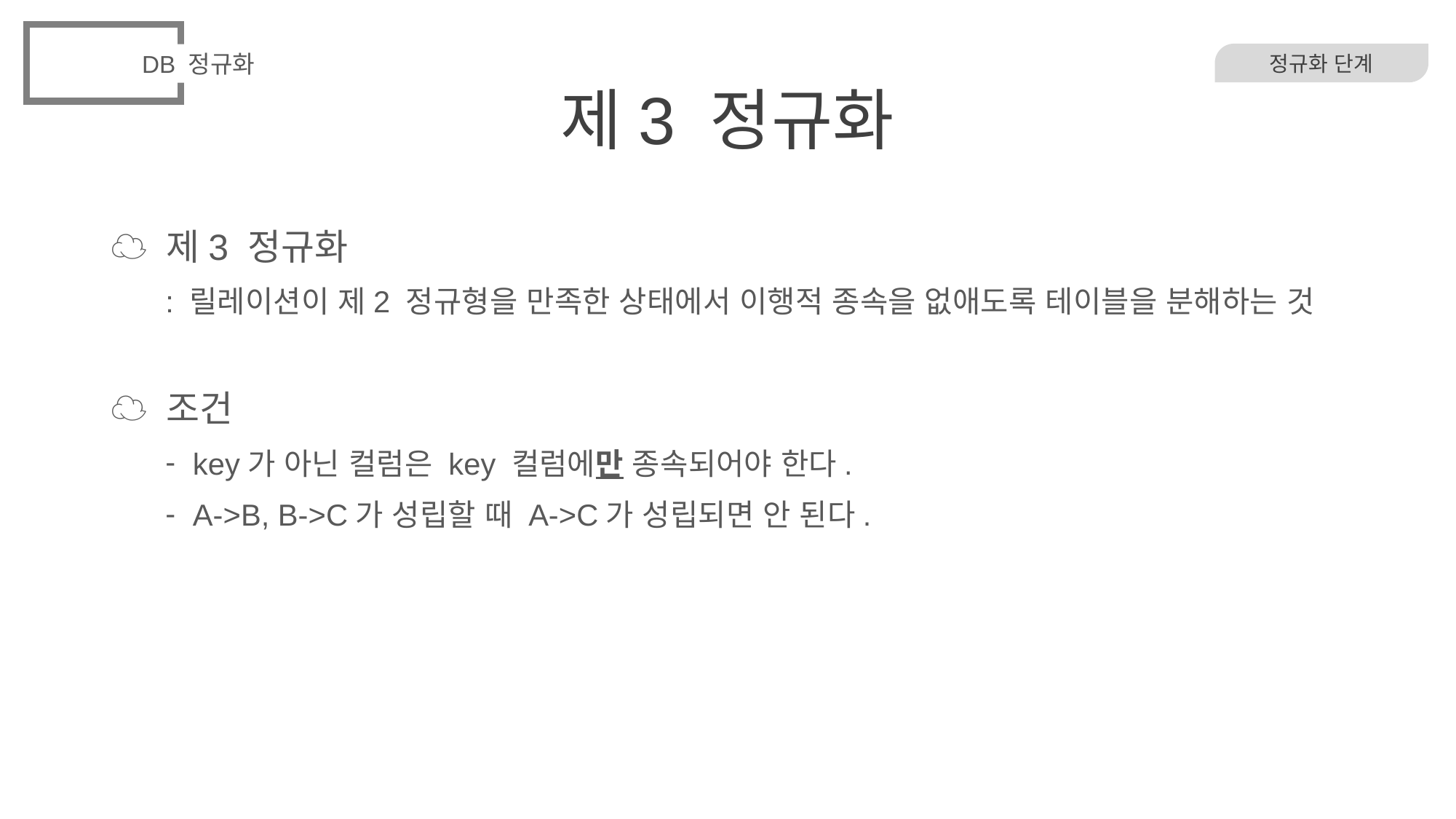

DB 정규화
# 제3 정규화
정규화 단계
☁ 제3 정규화
: 릴레이션이 제2 정규형을 만족한 상태에서 이행적 종속을 없애도록 테이블을 분해하는 것

☁ 조건
key가 아닌 컬럼은 key 컬럼에만 종속되어야 한다.
A->B, B->C가 성립할 때 A->C가 성립되면 안 된다.